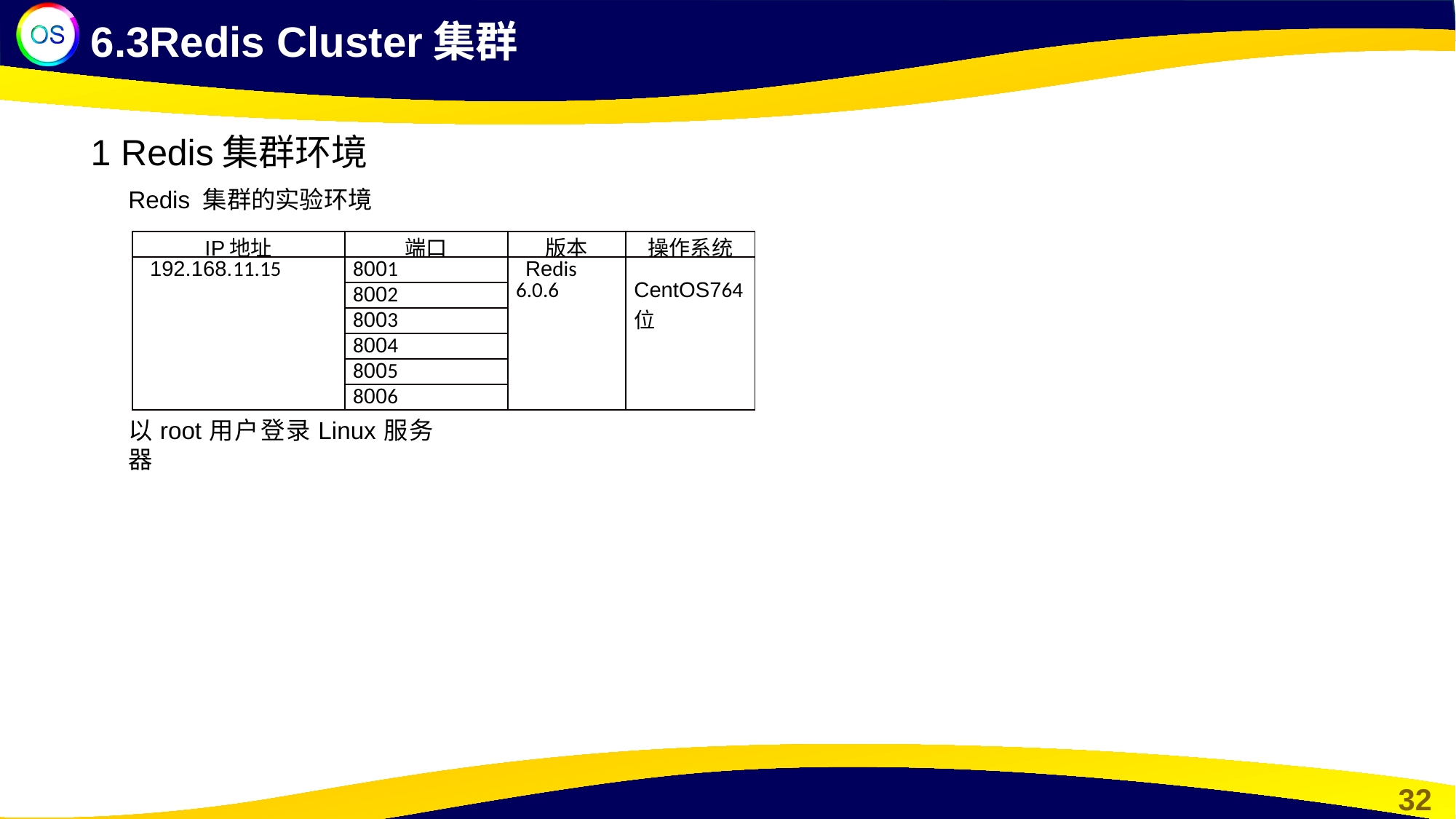

6.3Redis Cluster集群
1 Redis集群环境
Redis 集群的实验环境
| IP地址 | 端口 | 版本 | 操作系统 |
| --- | --- | --- | --- |
| 192.168.11.15 | 8001 | Redis 6.0.6 | CentOS764位 |
|  | 8002 |  |  |
|  | 8003 |  |  |
|  | 8004 |  |  |
|  | 8005 |  |  |
|  | 8006 |  |  |
以root用户登录Linux服务器